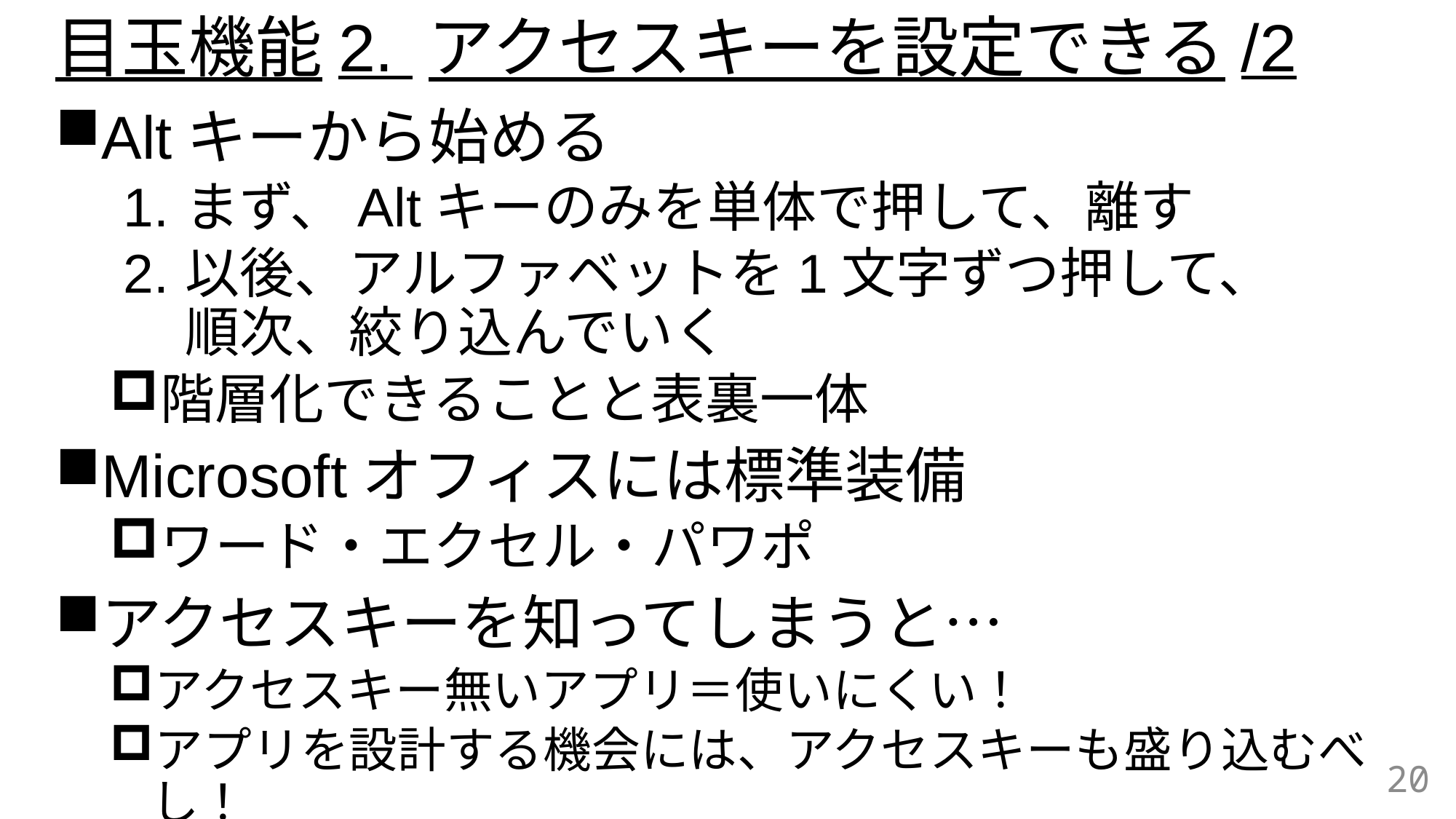

# 目玉機能2. アクセスキーを設定できる/2
Altキーから始める
まず、Altキーのみを単体で押して、離す
以後、アルファベットを1文字ずつ押して、
順次、絞り込んでいく
階層化できることと表裏一体
Microsoftオフィスには標準装備
ワード・エクセル・パワポ
アクセスキーを知ってしまうと…
アクセスキー無いアプリ＝使いにくい！
アプリを設計する機会には、アクセスキーも盛り込むべし！

20